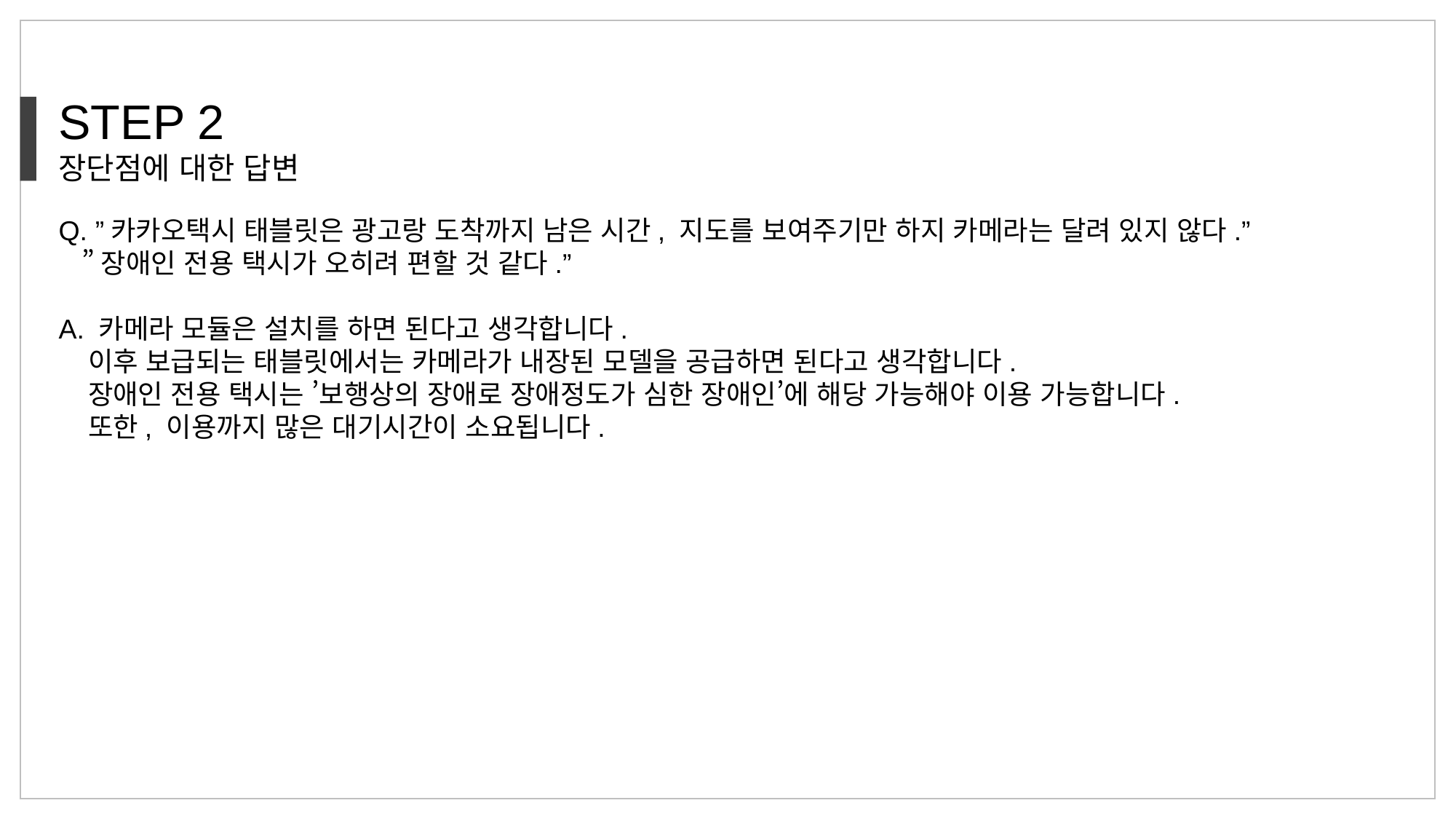

STEP 2
장단점에 대한 답변

Q. ”카카오택시 태블릿은 광고랑 도착까지 남은 시간, 지도를 보여주기만 하지 카메라는 달려 있지 않다.”
   ”장애인 전용 택시가 오히려 편할 것 같다.”

A. 카메라 모듈은 설치를 하면 된다고 생각합니다.
   이후 보급되는 태블릿에서는 카메라가 내장된 모델을 공급하면 된다고 생각합니다.
   장애인 전용 택시는 ’보행상의 장애로 장애정도가 심한 장애인’에 해당 가능해야 이용 가능합니다.
   또한, 이용까지 많은 대기시간이 소요됩니다.